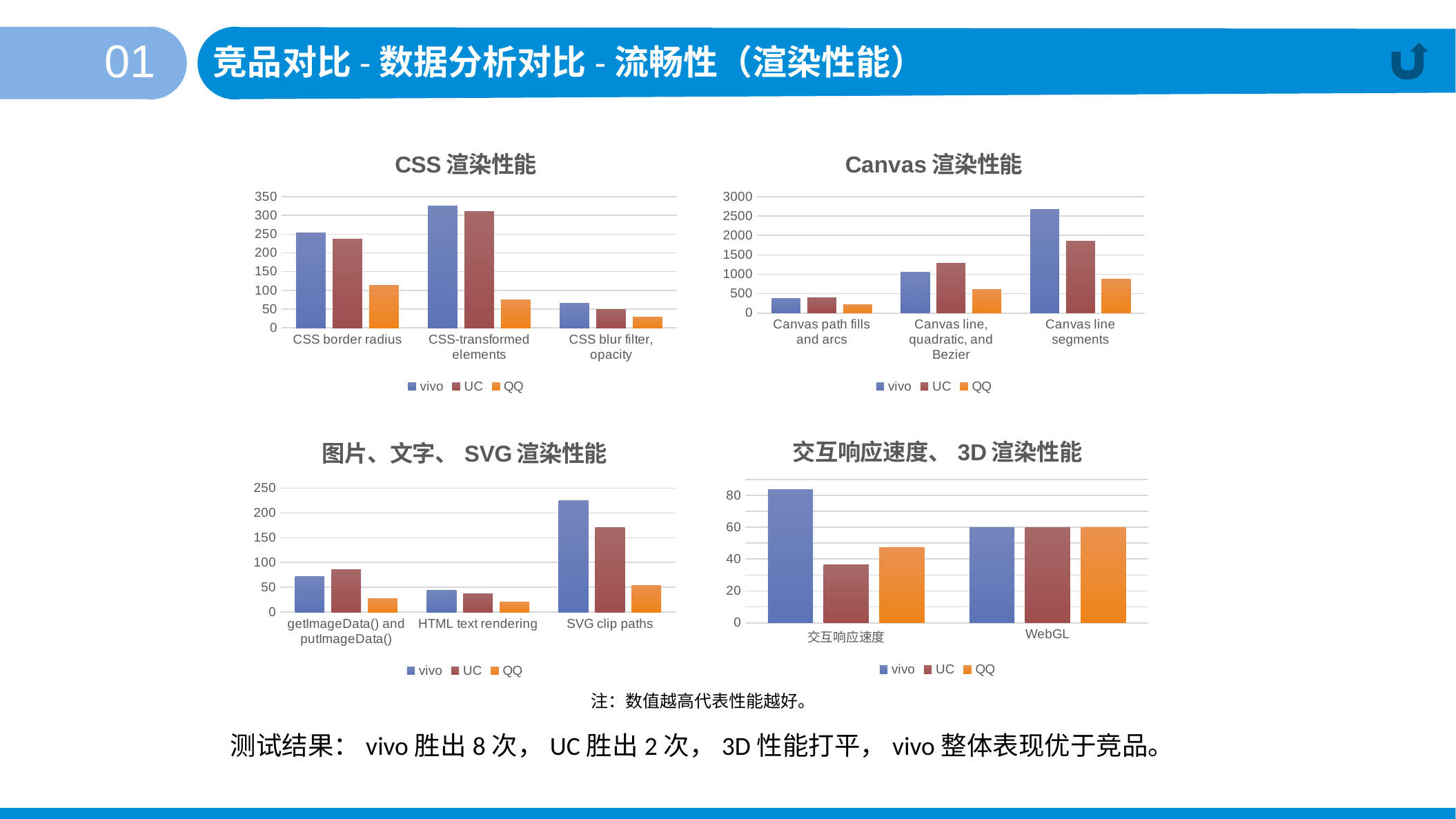

01

竞品对比-数据分析对比-流畅性（渲染性能）

### Chart: CSS渲染性能

| Category | vivo | UC | QQ |
|---|---|---|---|
| CSS border radius | 253.45 | 236.68 | 114.03 |
| CSS-transformed elements | 325.11 | 311.1 | 75.38 |
| CSS blur filter, opacity | 65.29 | 49.1 | 29.27 |

### Chart: Canvas渲染性能

| Category | vivo | UC | QQ |
|---|---|---|---|
| Canvas path fills and arcs | 372.47 | 391.51 | 220.5 |
| Canvas line, quadratic, and Bezier | 1043.7 | 1274.17 | 603.09 |
| Canvas line segments | 2672.25 | 1846.68 | 868.21 |

### Chart: 交互响应速度、3D渲染性能

| Category | vivo | UC | QQ |
|---|---|---|---|
| 交互响应速度 | 83.6 | 36.23 | 47.4 |
| WebGL | 60.0 | 60.0 | 60.0 |

### Chart: 图片、文字、SVG渲染性能

| Category | vivo | UC | QQ |
|---|---|---|---|
| getImageData() and putImageData() | 72.43 | 85.62 | 26.67 |
| HTML text rendering | 43.54 | 37.57 | 19.81 |
| SVG clip paths | 224.67 | 170.75 | 53.92 |
注：数值越高代表性能越好。
测试结果：vivo胜出8次，UC胜出2次，3D性能打平，vivo整体表现优于竞品。